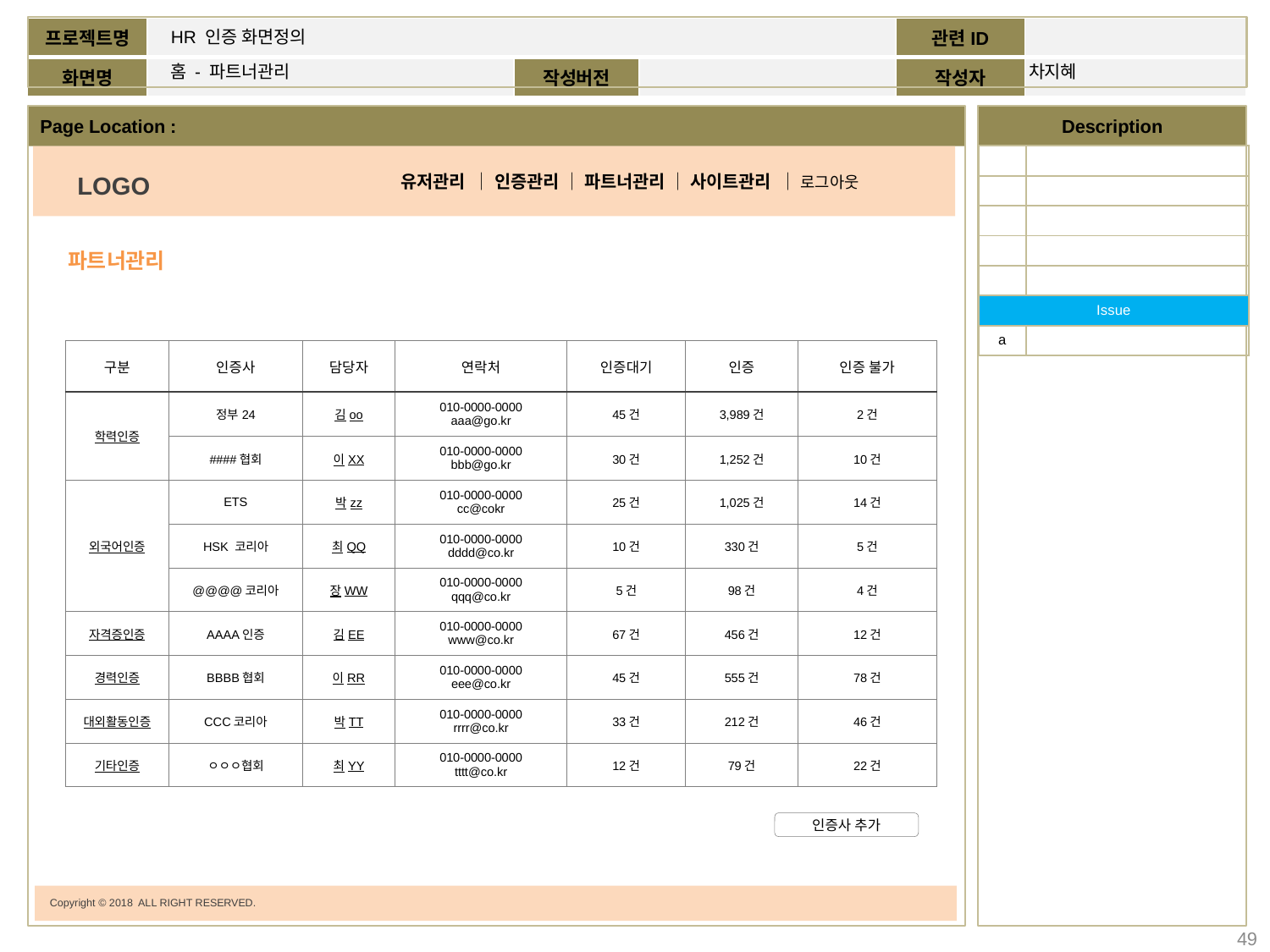

HR 인증 화면정의
홈 - 파트너관리
차지혜
|  |  |
| --- | --- |
|  |  |
|  |  |
|  |  |
|  |  |
| Issue |  |
| a |  |

LOGO
유저관리  │ 인증관리 │ 파트너관리 │ 사이트관리  │ 로그아웃
파트너관리
| 구분 | 인증사 | 담당자 | 연락처 | 인증대기 | 인증 | 인증 불가 |
| --- | --- | --- | --- | --- | --- | --- |
| 학력인증 | 정부24 | 김oo | 010-0000-0000 aaa@go.kr | 45건 | 3,989건 | 2건 |
|  | ####협회 | 이XX | 010-0000-0000 bbb@go.kr | 30건 | 1,252건 | 10건 |
| 외국어인증 | ETS | 박zz | 010-0000-0000 cc@cokr | 25건 | 1,025건 | 14건 |
|  | HSK 코리아 | 최QQ | 010-0000-0000 dddd@co.kr | 10건 | 330건 | 5건 |
|  | @@@@코리아 | 장WW | 010-0000-0000 qqq@co.kr | 5건 | 98건 | 4건 |
| 자격증인증 | AAAA인증 | 김EE | 010-0000-0000 www@co.kr | 67건 | 456건 | 12건 |
| 경력인증 | BBBB협회 | 이RR | 010-0000-0000 eee@co.kr | 45건 | 555건 | 78건 |
| 대외활동인증 | CCC코리아 | 박TT | 010-0000-0000 rrrr@co.kr | 33건 | 212건 | 46건 |
| 기타인증 | ㅇㅇㅇ협회 | 최YY | 010-0000-0000 tttt@co.kr | 12건 | 79건 | 22건 |
인증사 추가

Copyright © 2018  ALL RIGHT RESERVED.
49